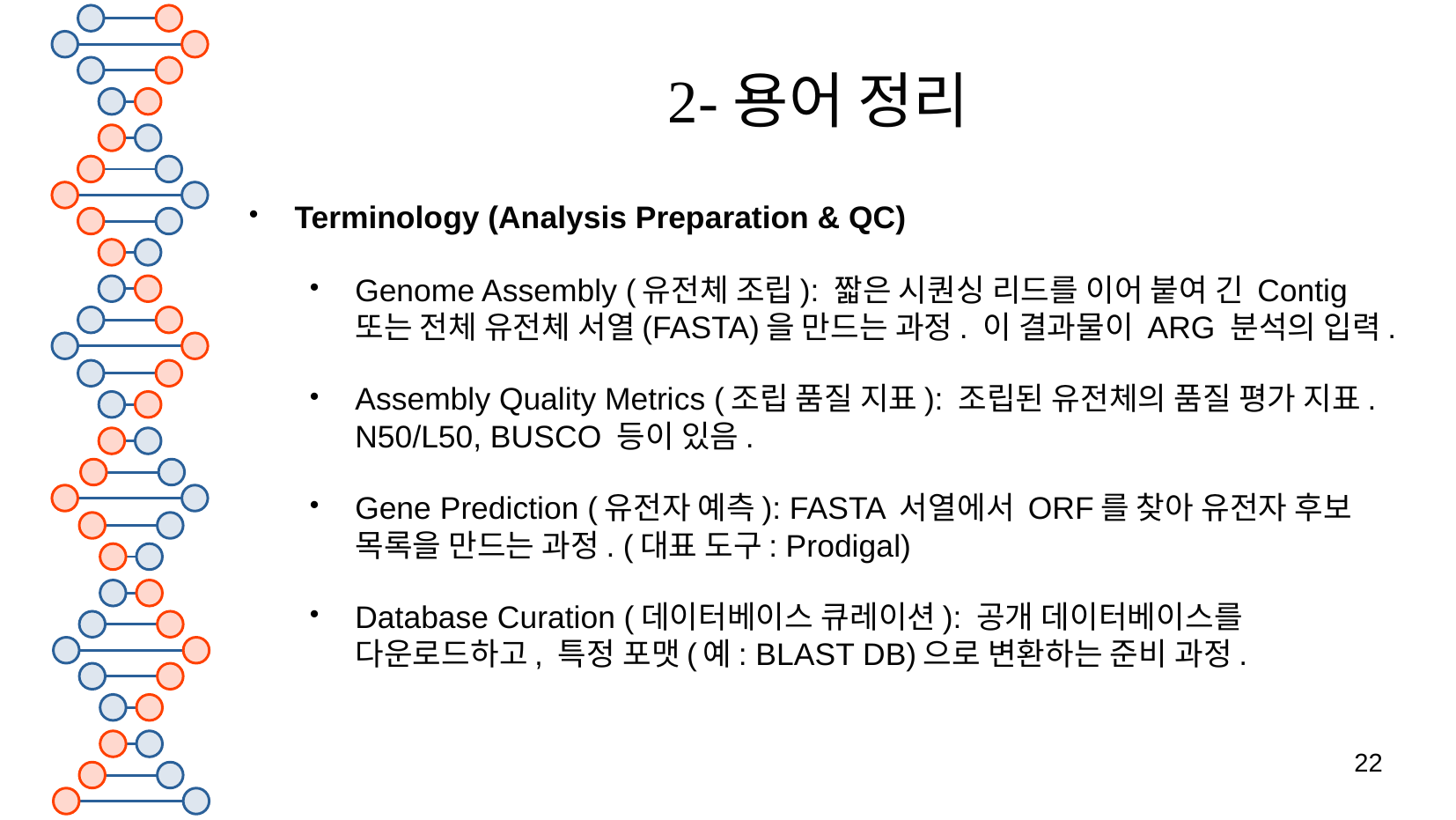

# 2-용어 정리
Terminology (Analysis Preparation & QC)
Genome Assembly (유전체 조립): 짧은 시퀀싱 리드를 이어 붙여 긴 Contig 또는 전체 유전체 서열(FASTA)을 만드는 과정. 이 결과물이 ARG 분석의 입력.
Assembly Quality Metrics (조립 품질 지표): 조립된 유전체의 품질 평가 지표. N50/L50, BUSCO 등이 있음.
Gene Prediction (유전자 예측): FASTA 서열에서 ORF를 찾아 유전자 후보 목록을 만드는 과정. (대표 도구: Prodigal)
Database Curation (데이터베이스 큐레이션): 공개 데이터베이스를 다운로드하고, 특정 포맷(예: BLAST DB)으로 변환하는 준비 과정.
22